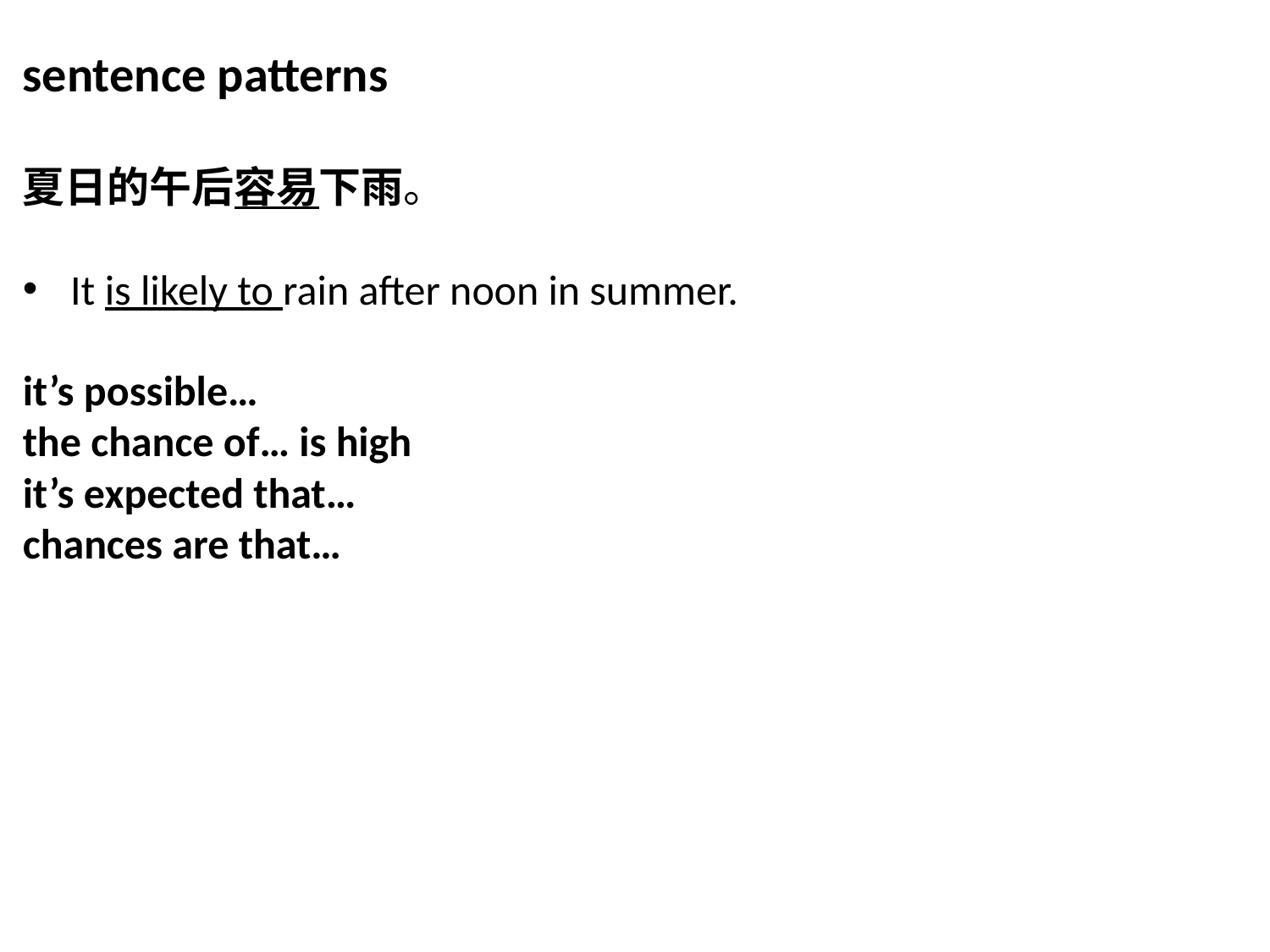

sentence patterns

夏日的午后容易下雨。

It is likely to rain after noon in summer.

it’s possible…
the chance of… is high
it’s expected that…
chances are that…